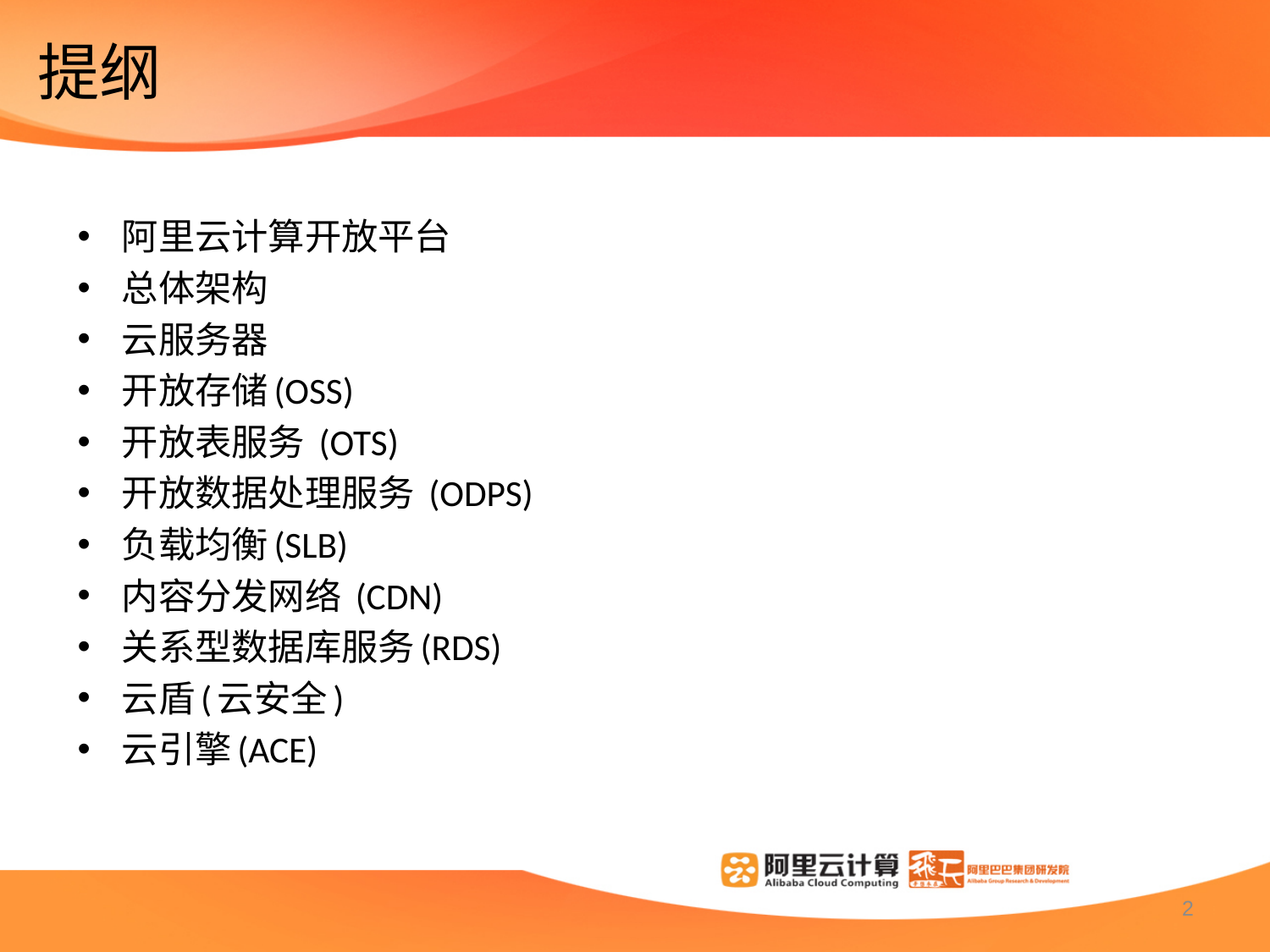

# 提纲

阿里云计算开放平台
总体架构
云服务器
开放存储(OSS)
开放表服务 (OTS)
开放数据处理服务 (ODPS)
负载均衡(SLB)
内容分发网络 (CDN)
关系型数据库服务(RDS)
云盾(云安全)
云引擎(ACE)

2